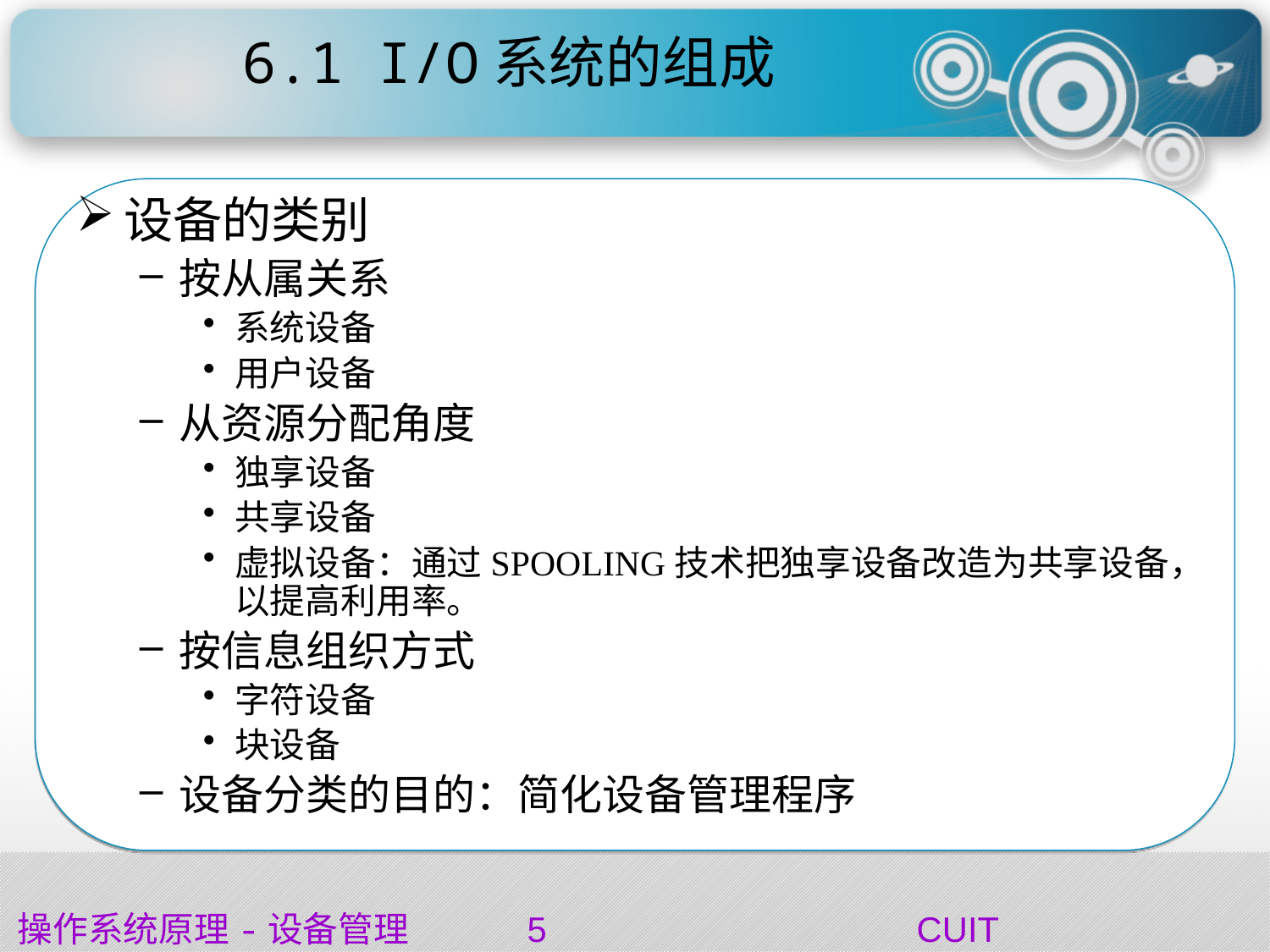

# 6.1 I/O系统的组成
设备的类别
按从属关系
系统设备
用户设备
从资源分配角度
独享设备
共享设备
虚拟设备：通过SPOOLING技术把独享设备改造为共享设备，以提高利用率。
按信息组织方式
字符设备
块设备
设备分类的目的：简化设备管理程序